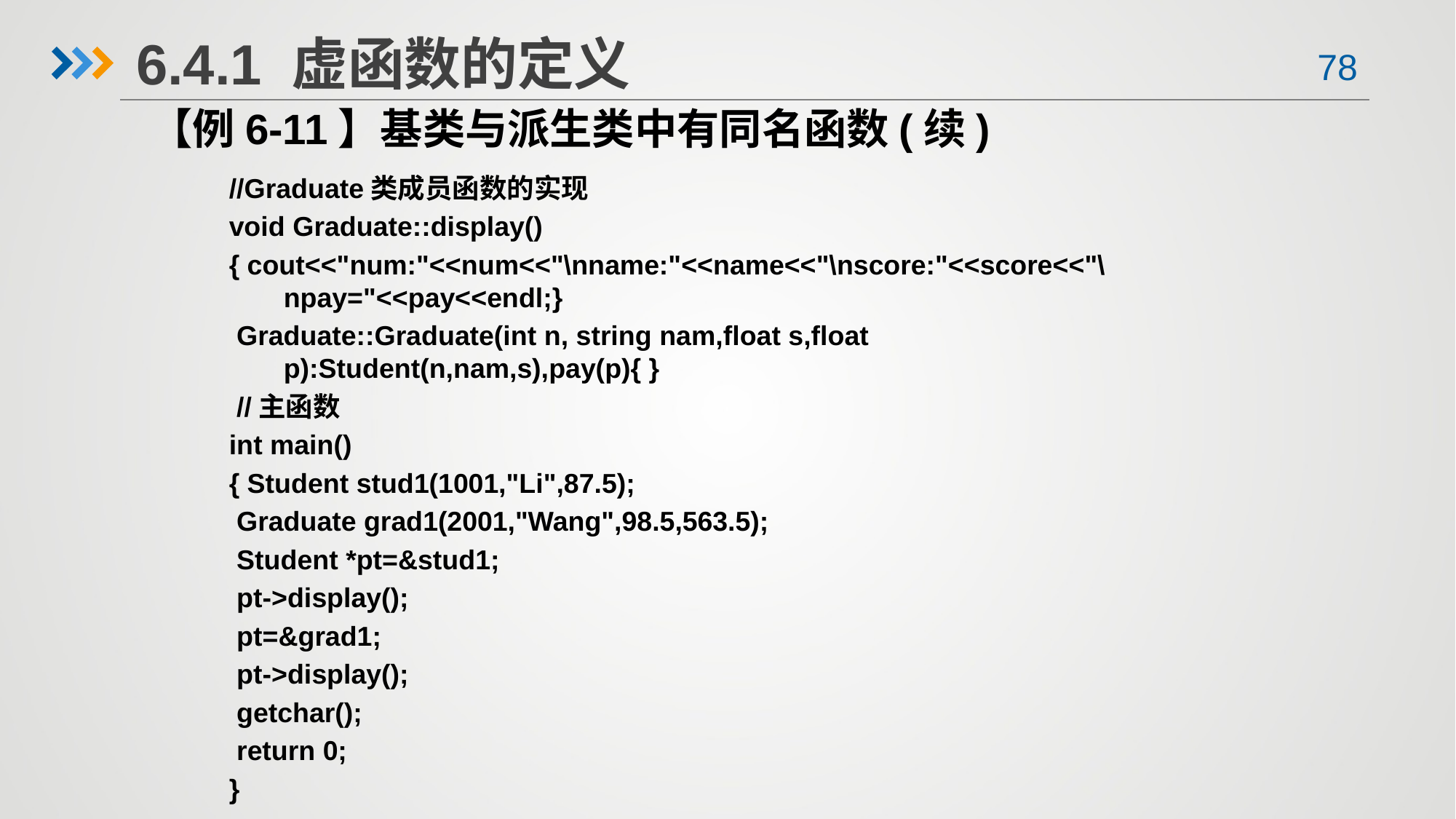

6.4.1 虚函数的定义
【例6-11】基类与派生类中有同名函数(续)
//Graduate类成员函数的实现
void Graduate::display()
{ cout<<"num:"<<num<<"\nname:"<<name<<"\nscore:"<<score<<"\npay="<<pay<<endl;}
 Graduate::Graduate(int n, string nam,float s,float p):Student(n,nam,s),pay(p){ }
 //主函数
int main()
{ Student stud1(1001,"Li",87.5);
 Graduate grad1(2001,"Wang",98.5,563.5);
 Student *pt=&stud1;
 pt->display();
 pt=&grad1;
 pt->display();
 getchar();
 return 0;
}